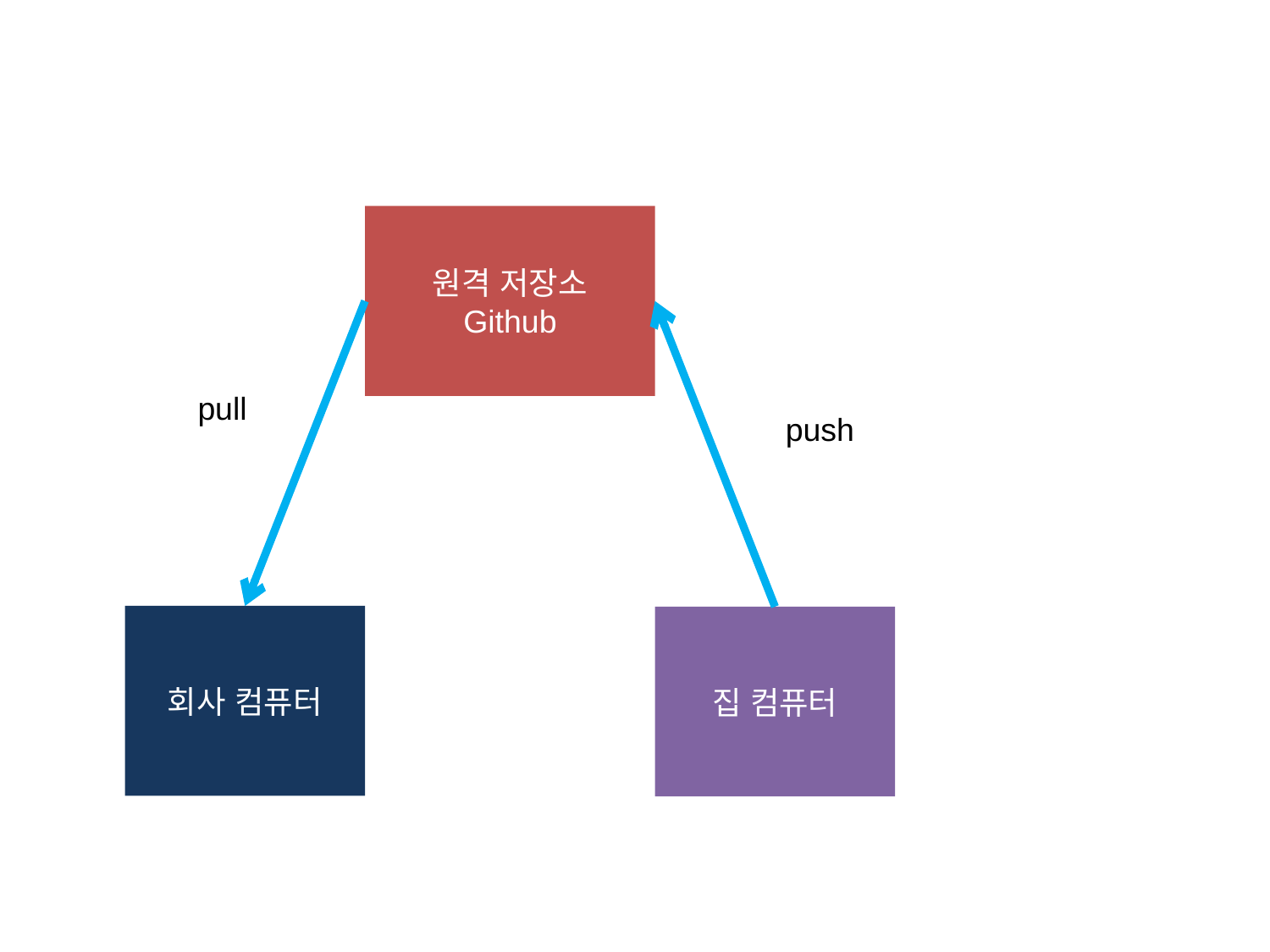

원격 저장소
Github
pull
push
회사 컴퓨터
집 컴퓨터